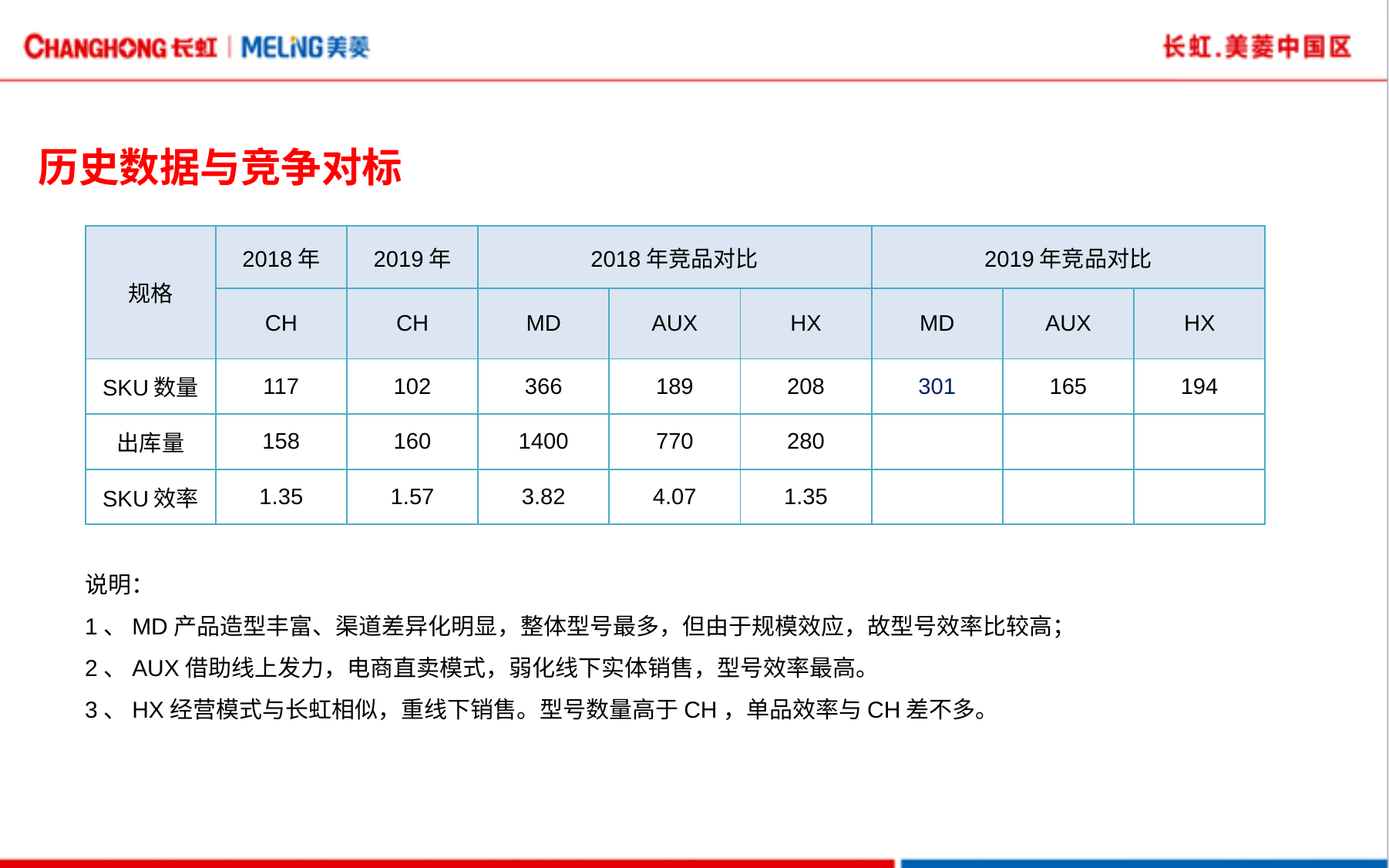

历史数据与竞争对标
| 规格 | 2018年 | 2019年 | 2018年竞品对比 |  |  | 2019年竞品对比 |  |  |
| --- | --- | --- | --- | --- | --- | --- | --- | --- |
|  | CH | CH | MD | AUX | HX | MD | AUX | HX |
| SKU数量 | 117 | 102 | 366 | 189 | 208 | 301 | 165 | 194 |
| 出库量 | 158 | 160 | 1400 | 770 | 280 |  |  |  |
| SKU效率 | 1.35 | 1.57 | 3.82 | 4.07 | 1.35 |  |  |  |
说明：
1、MD产品造型丰富、渠道差异化明显，整体型号最多，但由于规模效应，故型号效率比较高；
2、AUX借助线上发力，电商直卖模式，弱化线下实体销售，型号效率最高。
3、HX经营模式与长虹相似，重线下销售。型号数量高于CH，单品效率与CH差不多。